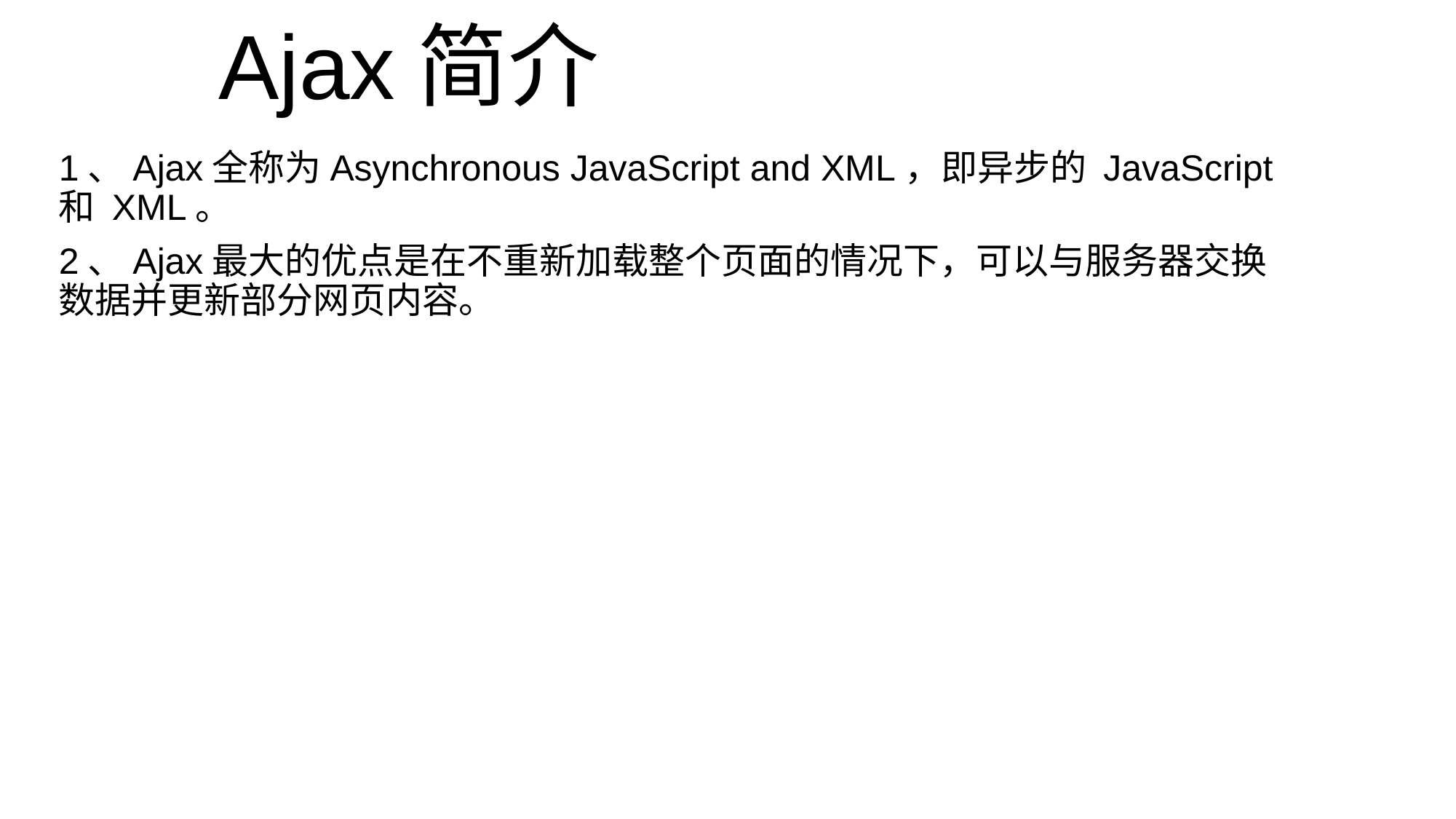

# Ajax简介
1、Ajax全称为Asynchronous JavaScript and XML，即异步的 JavaScript 和 XML。
2、Ajax最大的优点是在不重新加载整个页面的情况下，可以与服务器交换数据并更新部分网页内容。